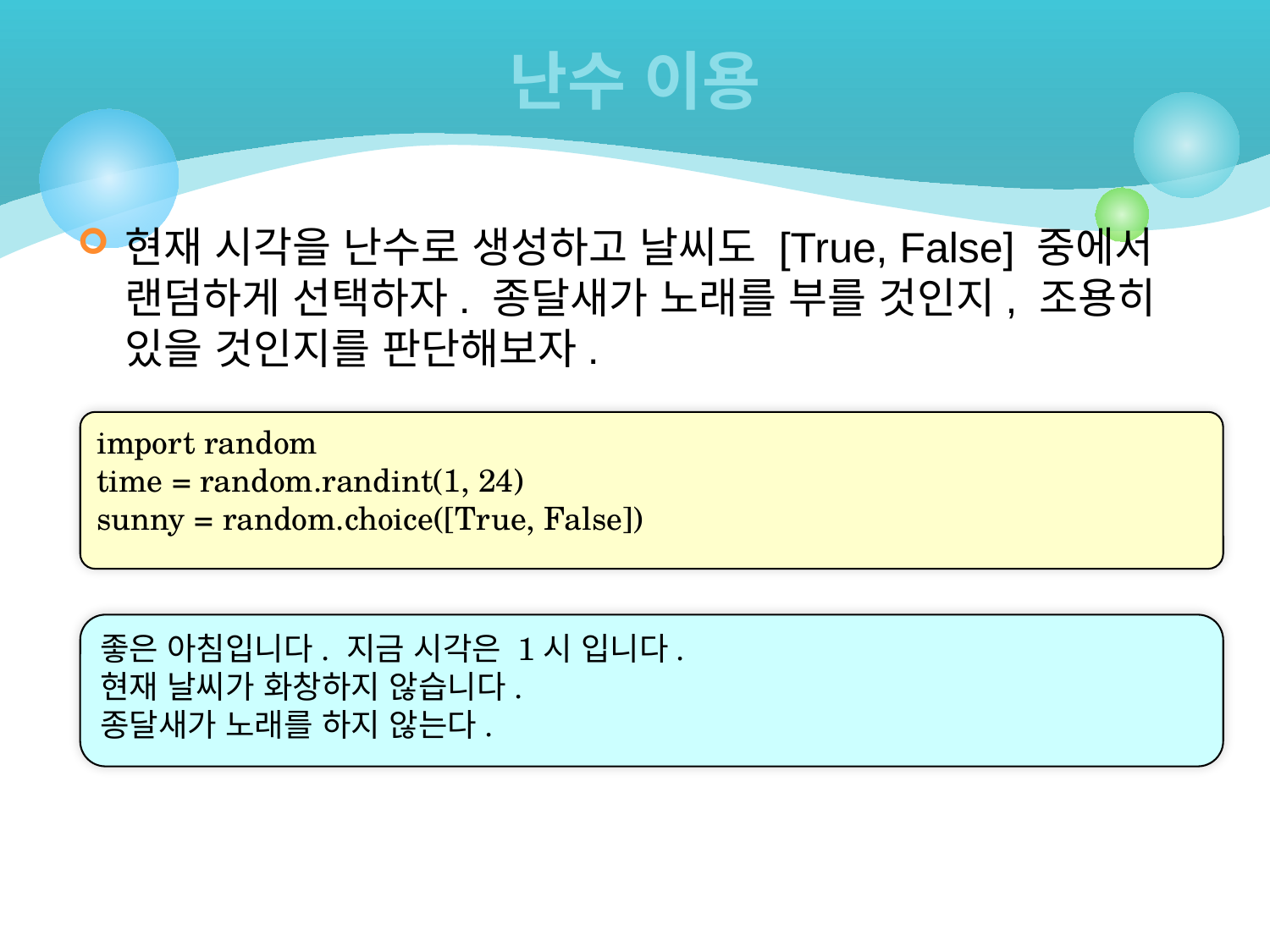

# 난수 이용
현재 시각을 난수로 생성하고 날씨도 [True, False] 중에서 랜덤하게 선택하자. 종달새가 노래를 부를 것인지, 조용히 있을 것인지를 판단해보자.
import random
time = random.randint(1, 24)
sunny = random.choice([True, False])
좋은 아침입니다. 지금 시각은 1시 입니다.
현재 날씨가 화창하지 않습니다.
종달새가 노래를 하지 않는다.